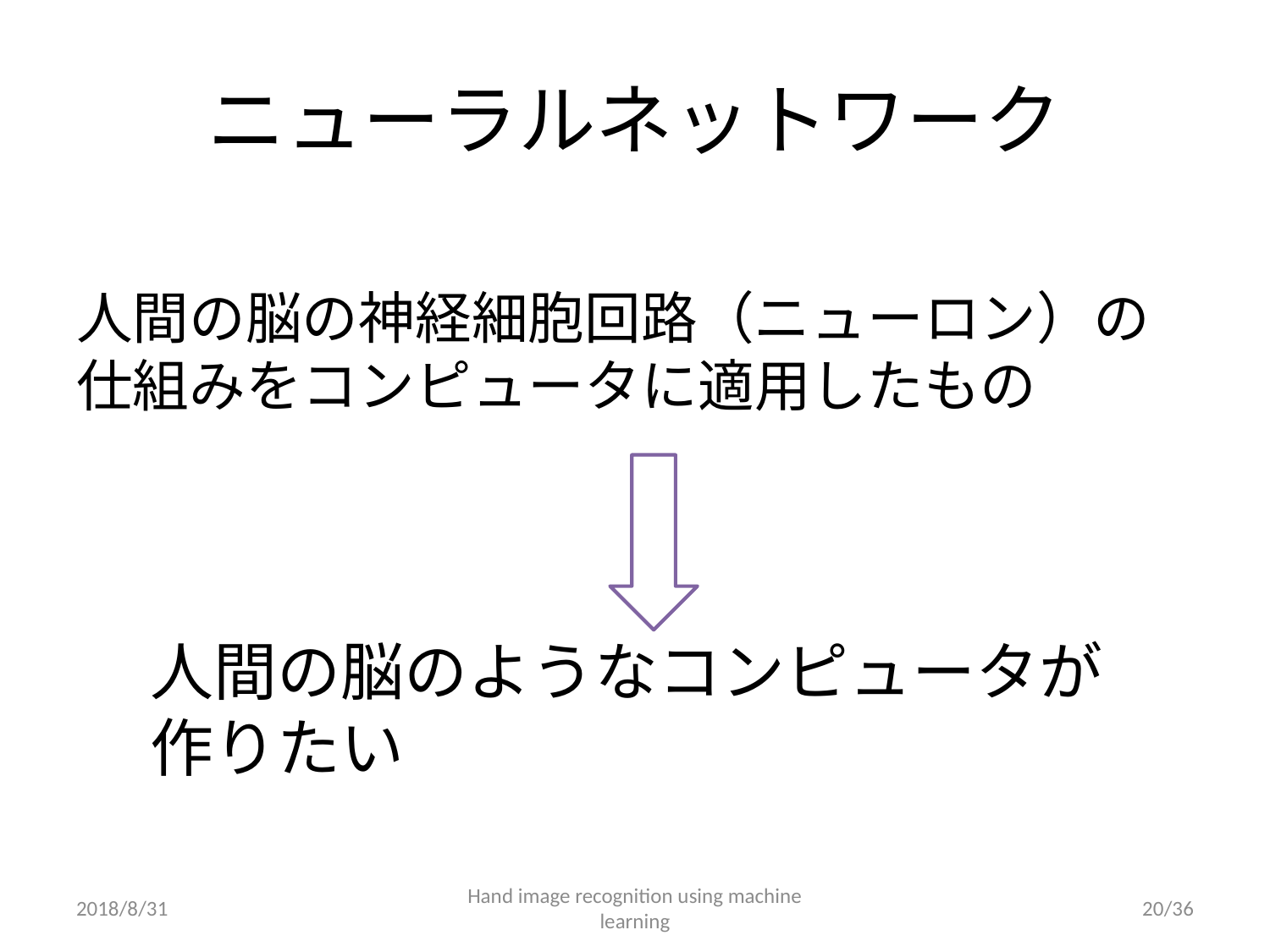

# ニューラルネットワーク
人間の脳の神経細胞回路（ニューロン）の仕組みをコンピュータに適用したもの

人間の脳のようなコンピュータが作りたい
2018/8/31
Hand image recognition using machine learning
20/36